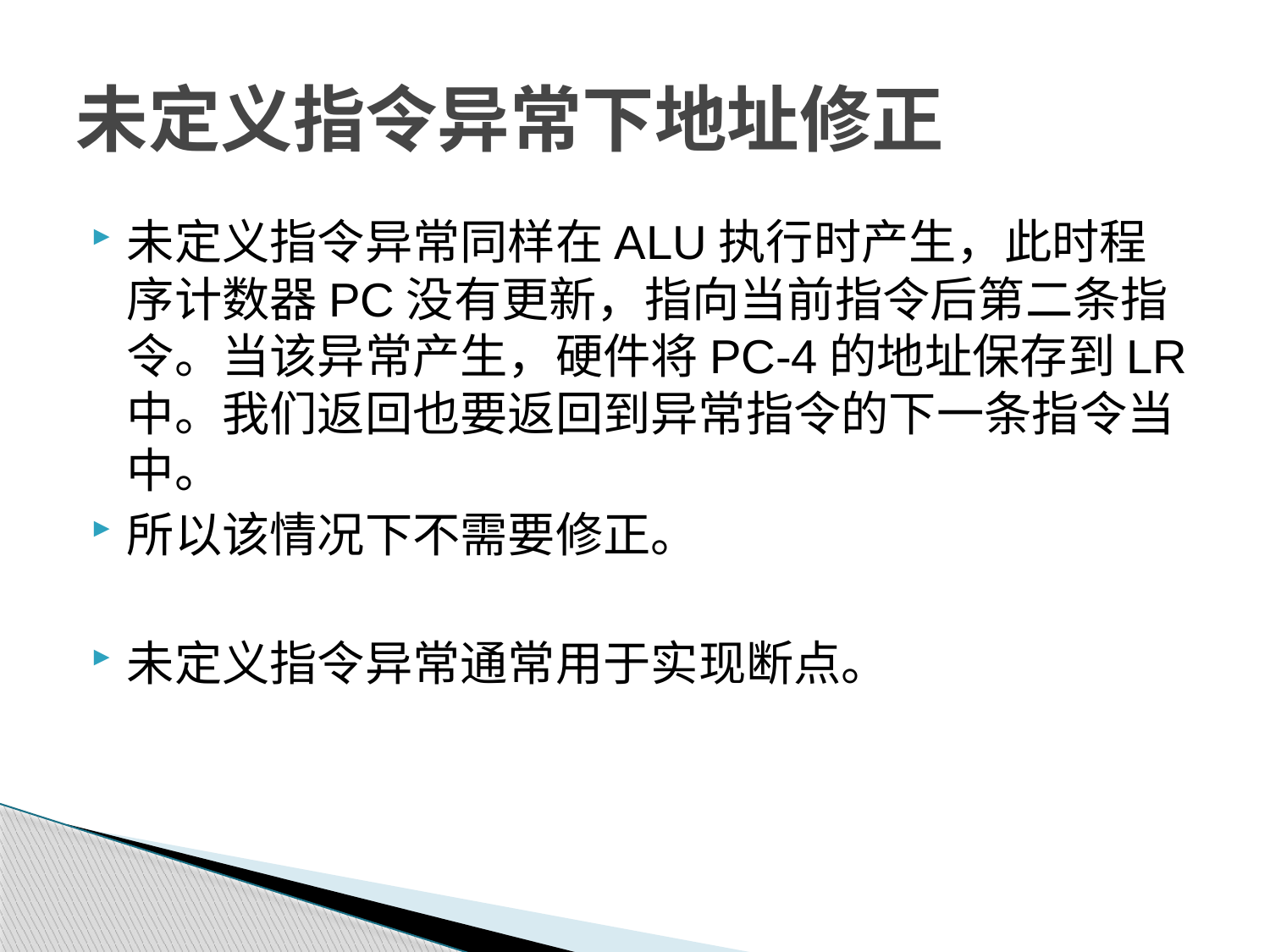

# 未定义指令异常下地址修正
未定义指令异常同样在ALU执行时产生，此时程序计数器PC没有更新，指向当前指令后第二条指令。当该异常产生，硬件将PC-4的地址保存到LR中。我们返回也要返回到异常指令的下一条指令当中。
所以该情况下不需要修正。

未定义指令异常通常用于实现断点。